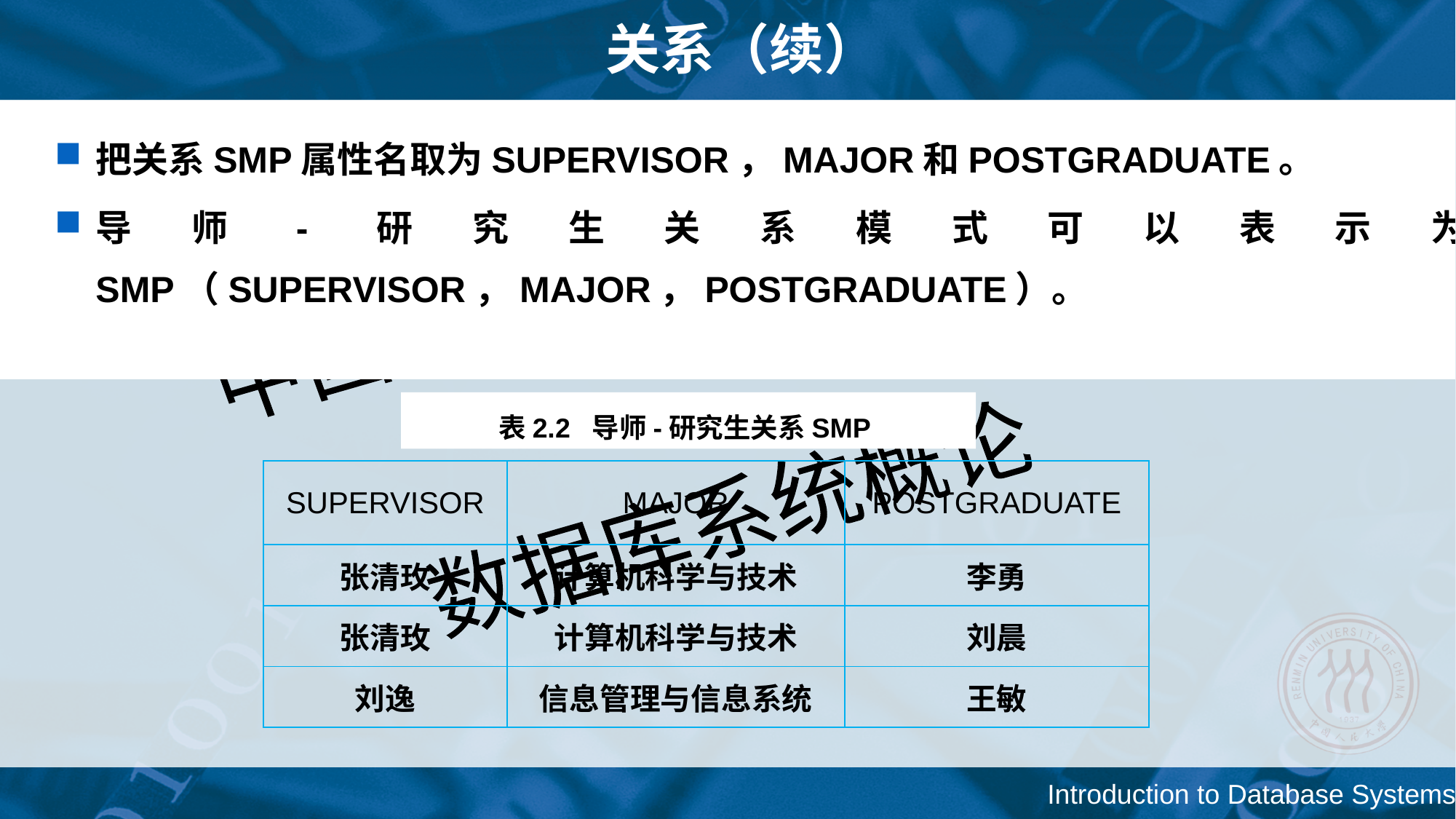

# 关系（续）
把关系SMP属性名取为SUPERVISOR，MAJOR和POSTGRADUATE。
导师-研究生关系模式可以表示为SMP（SUPERVISOR，MAJOR，POSTGRADUATE）。

             表2.2  导师-研究生关系SMP
| SUPERVISOR | MAJOR | POSTGRADUATE |
| --- | --- | --- |
| 张清玫 | 计算机科学与技术 | 李勇 |
| 张清玫 | 计算机科学与技术 | 刘晨 |
| 刘逸 | 信息管理与信息系统 | 王敏 |